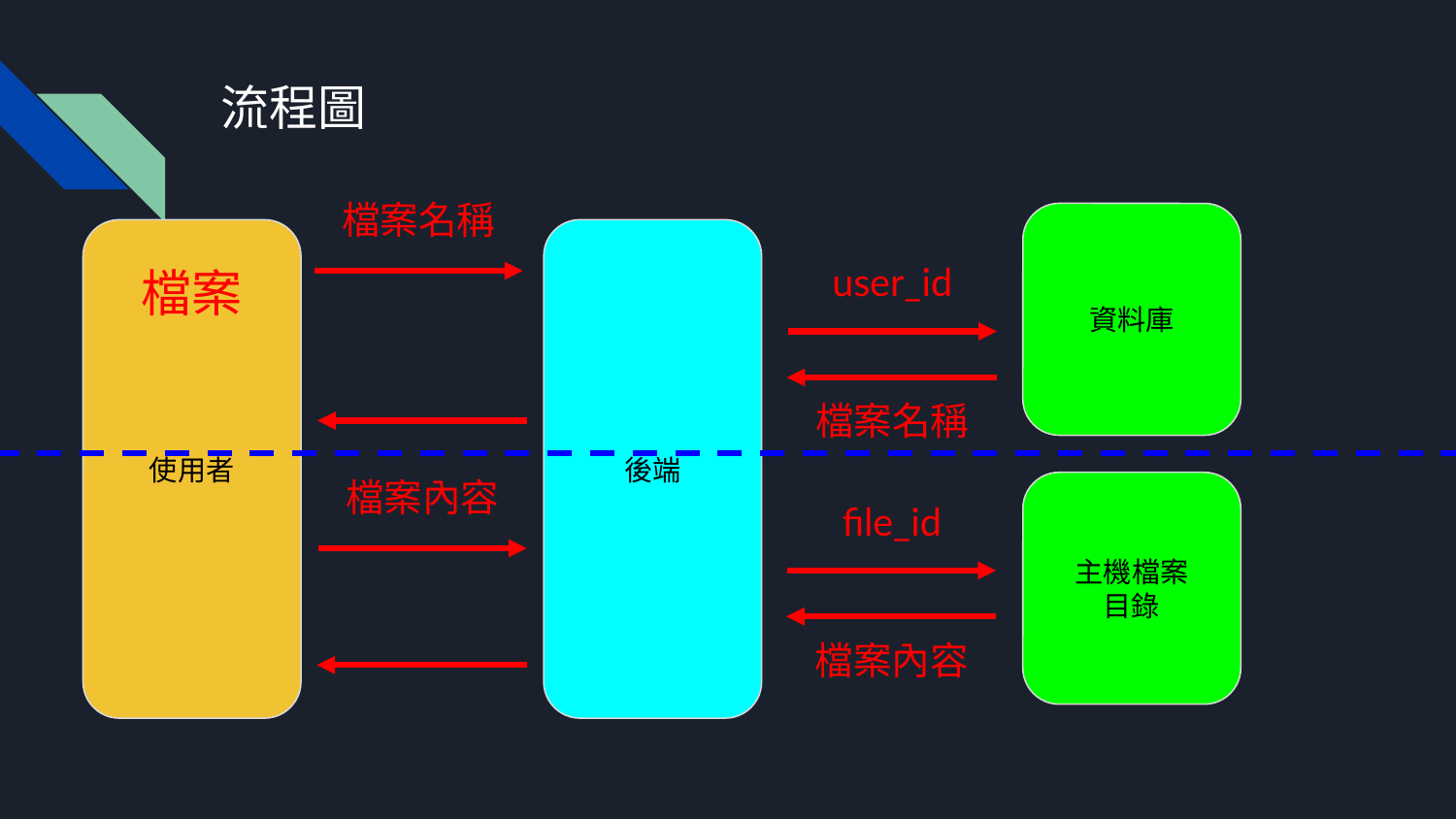

# 流程圖
檔案名稱
資料庫
使用者
後端
user_id
檔案
檔案名稱
檔案內容
主機檔案
目錄
file_id
檔案內容